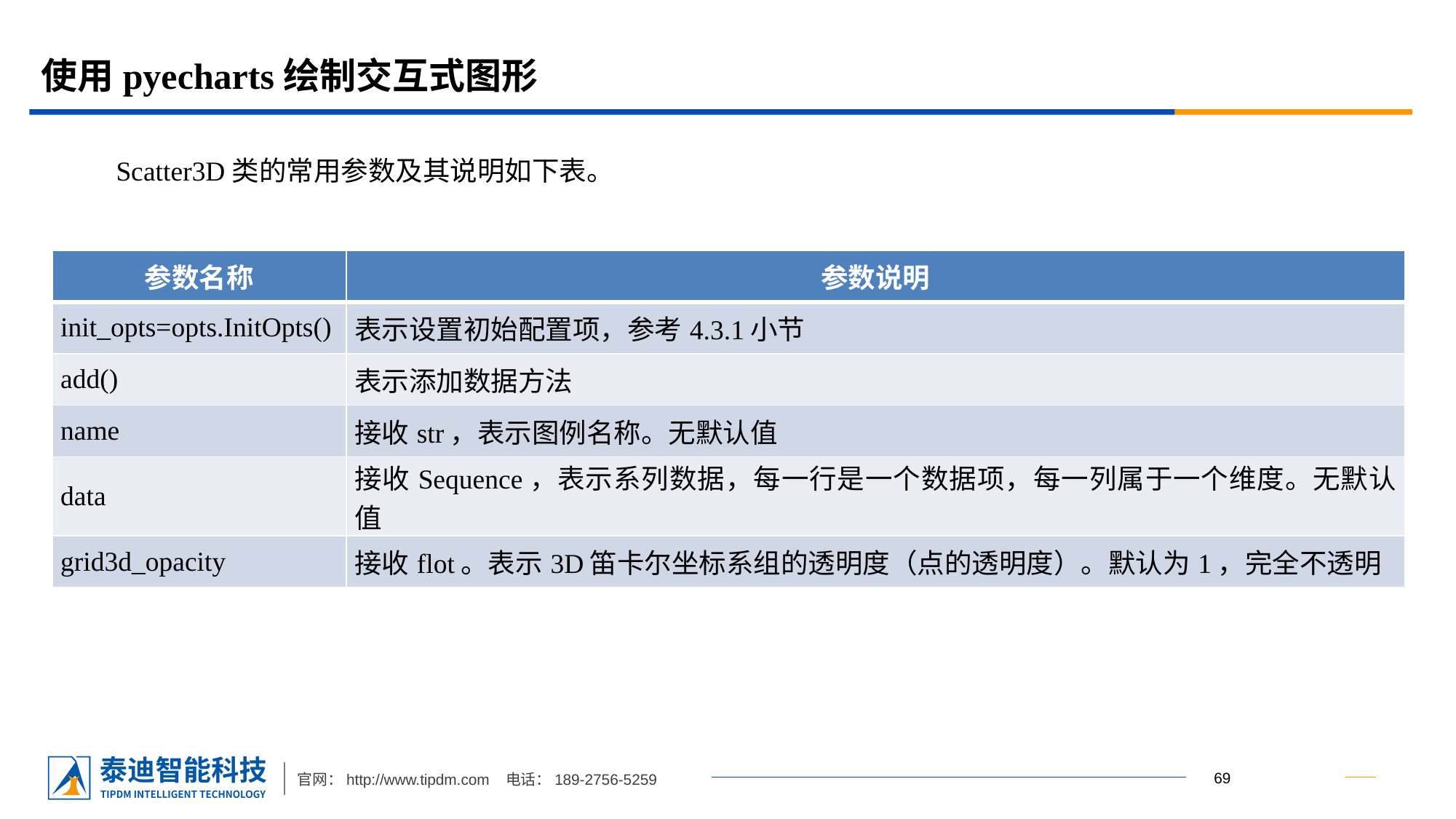

# 使用pyecharts绘制交互式图形
Scatter3D类的常用参数及其说明如下表。

| 参数名称 | 参数说明 |
| --- | --- |
| init\_opts=opts.InitOpts() | 表示设置初始配置项，参考4.3.1小节 |
| add() | 表示添加数据方法 |
| name | 接收str，表示图例名称。无默认值 |
| data | 接收Sequence，表示系列数据，每一行是一个数据项，每一列属于一个维度。无默认值 |
| grid3d\_opacity | 接收flot。表示3D笛卡尔坐标系组的透明度（点的透明度）。默认为1，完全不透明 |